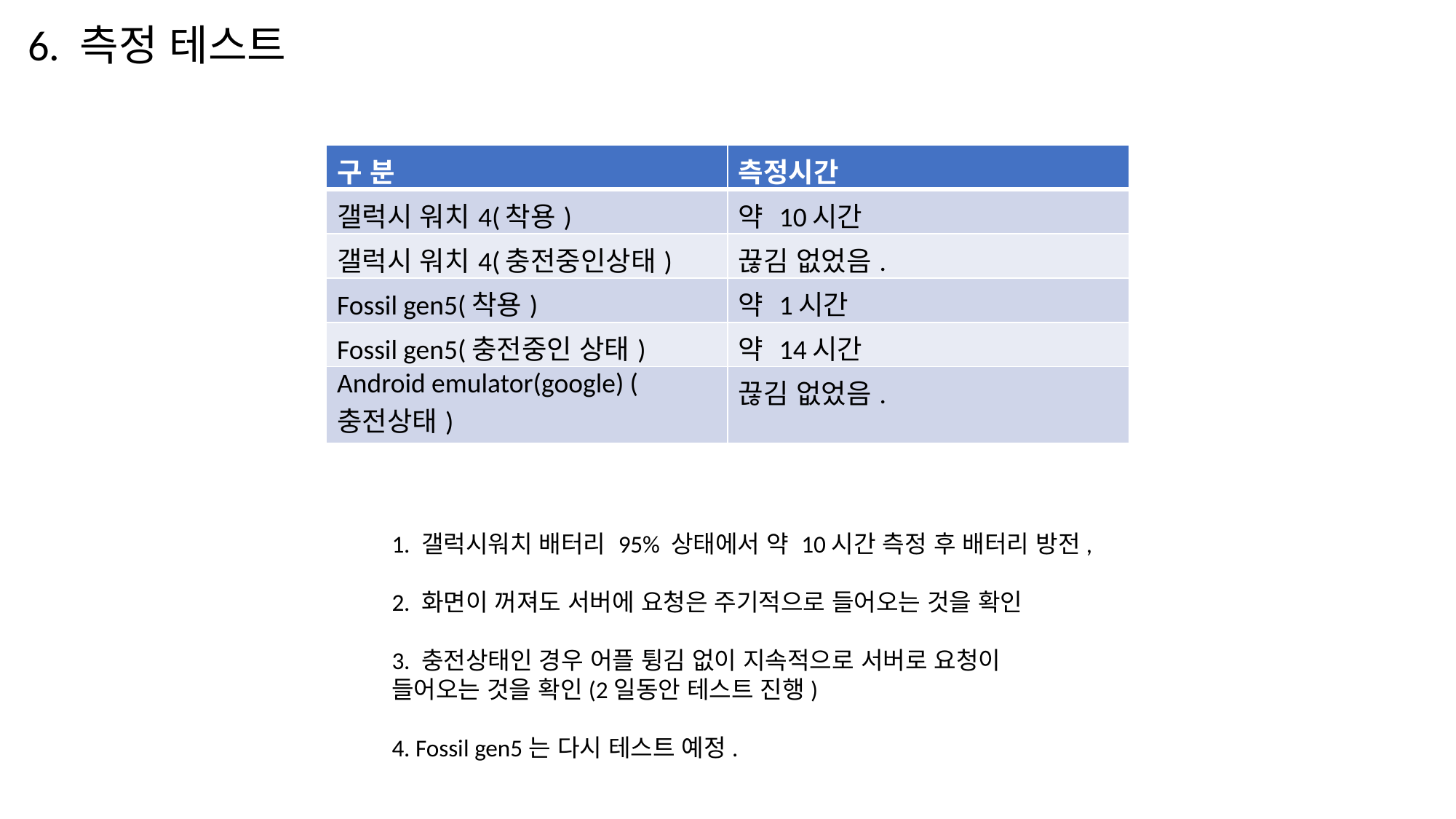

6. 측정 테스트
| 구 분 | 측정시간 |
| --- | --- |
| 갤럭시 워치4(착용) | 약 10시간 |
| 갤럭시 워치4(충전중인상태) | 끊김 없었음. |
| Fossil gen5(착용) | 약 1시간 |
| Fossil gen5(충전중인 상태) | 약 14시간 |
| Android emulator(google) (충전상태) | 끊김 없었음. |
1. 갤럭시워치 배터리 95% 상태에서 약 10시간 측정 후 배터리 방전,

2. 화면이 꺼져도 서버에 요청은 주기적으로 들어오는 것을 확인

3. 충전상태인 경우 어플 튕김 없이 지속적으로 서버로 요청이 들어오는 것을 확인(2일동안 테스트 진행)

4. Fossil gen5는 다시 테스트 예정.